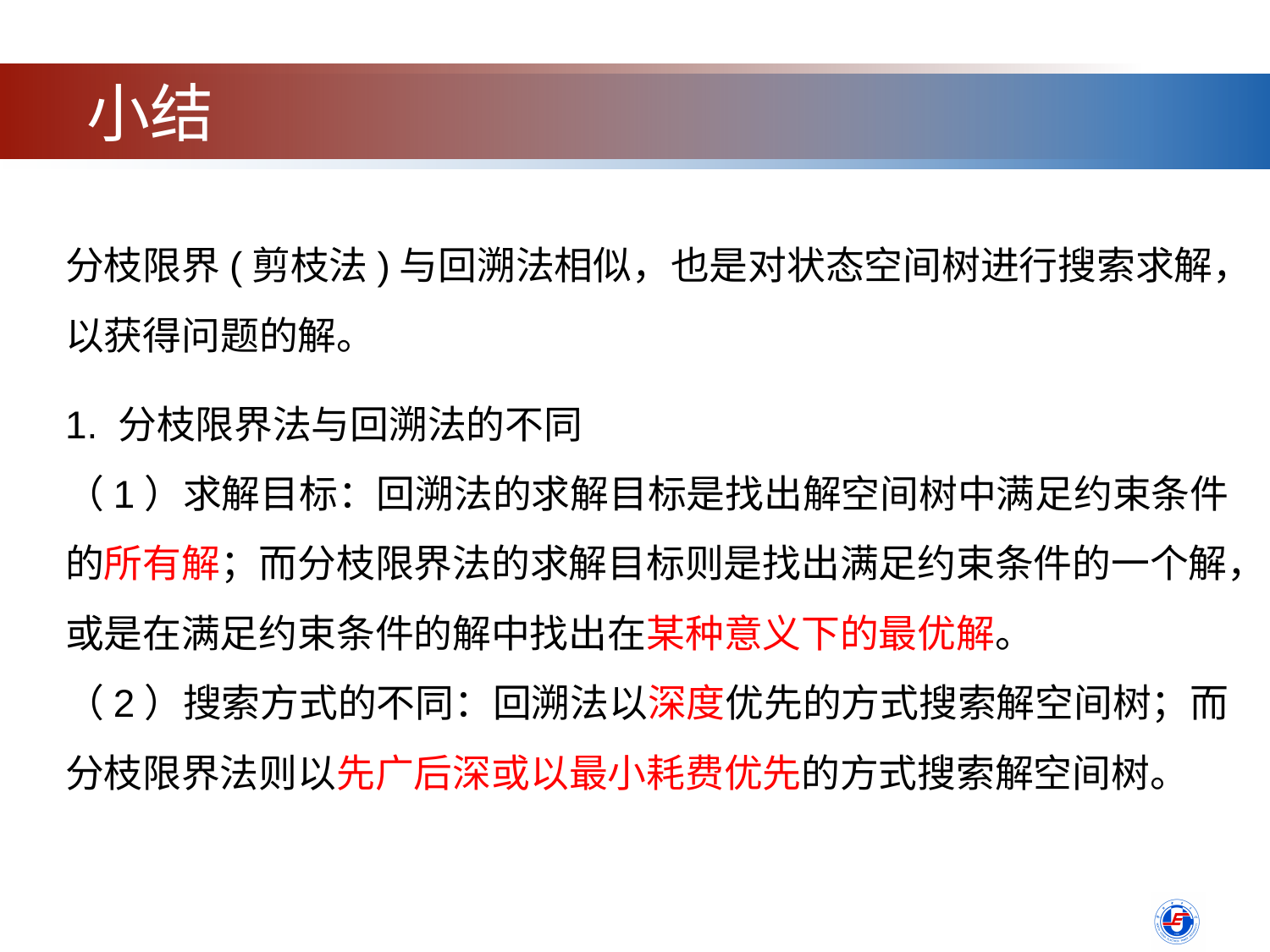

小结
分枝限界(剪枝法)与回溯法相似，也是对状态空间树进行搜索求解，以获得问题的解。
1. 分枝限界法与回溯法的不同
（1）求解目标：回溯法的求解目标是找出解空间树中满足约束条件的所有解；而分枝限界法的求解目标则是找出满足约束条件的一个解，或是在满足约束条件的解中找出在某种意义下的最优解。
（2）搜索方式的不同：回溯法以深度优先的方式搜索解空间树；而分枝限界法则以先广后深或以最小耗费优先的方式搜索解空间树。